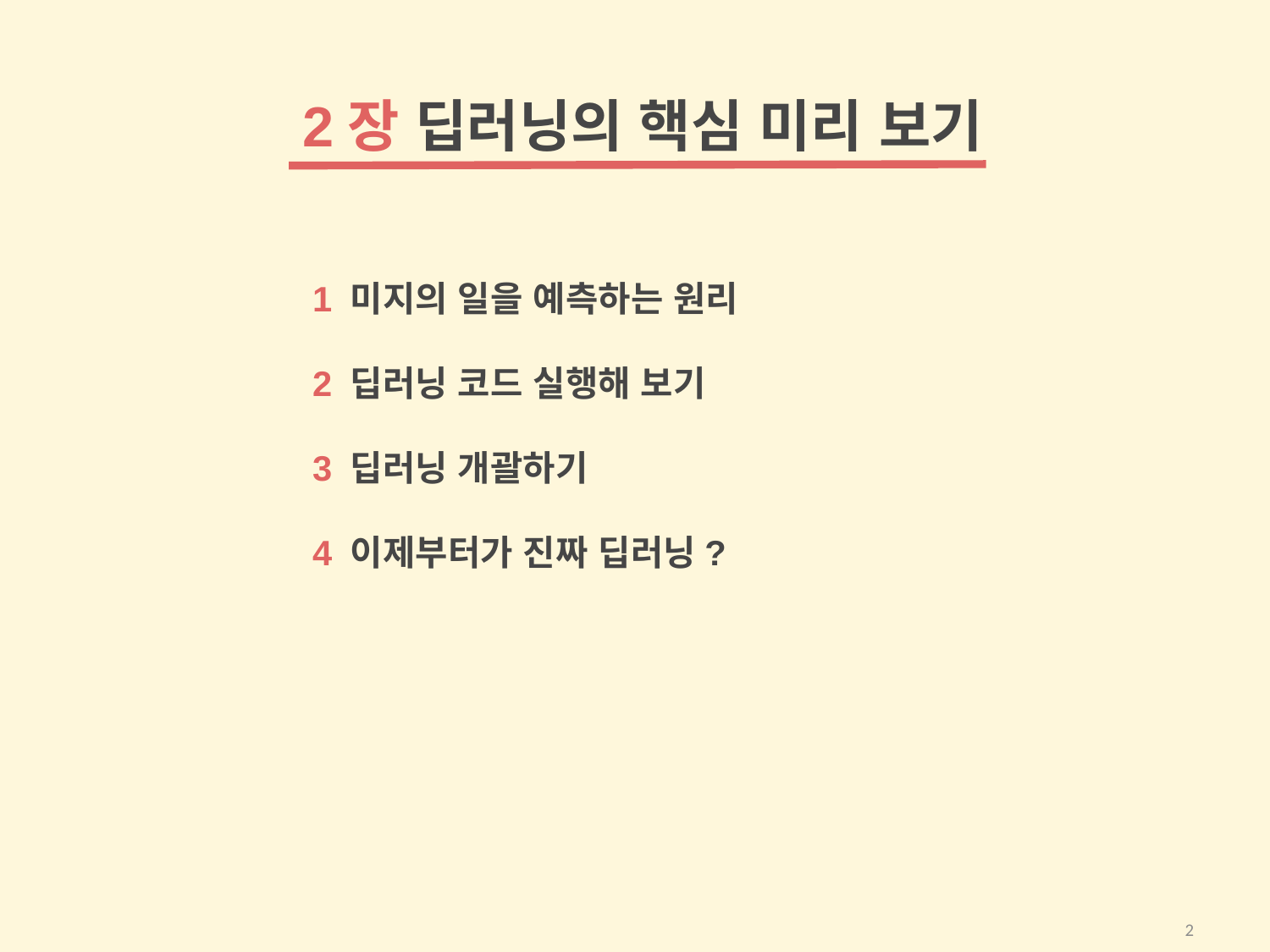

2장 딥러닝의 핵심 미리 보기
1 미지의 일을 예측하는 원리
2 딥러닝 코드 실행해 보기
3 딥러닝 개괄하기
4 이제부터가 진짜 딥러닝?
2